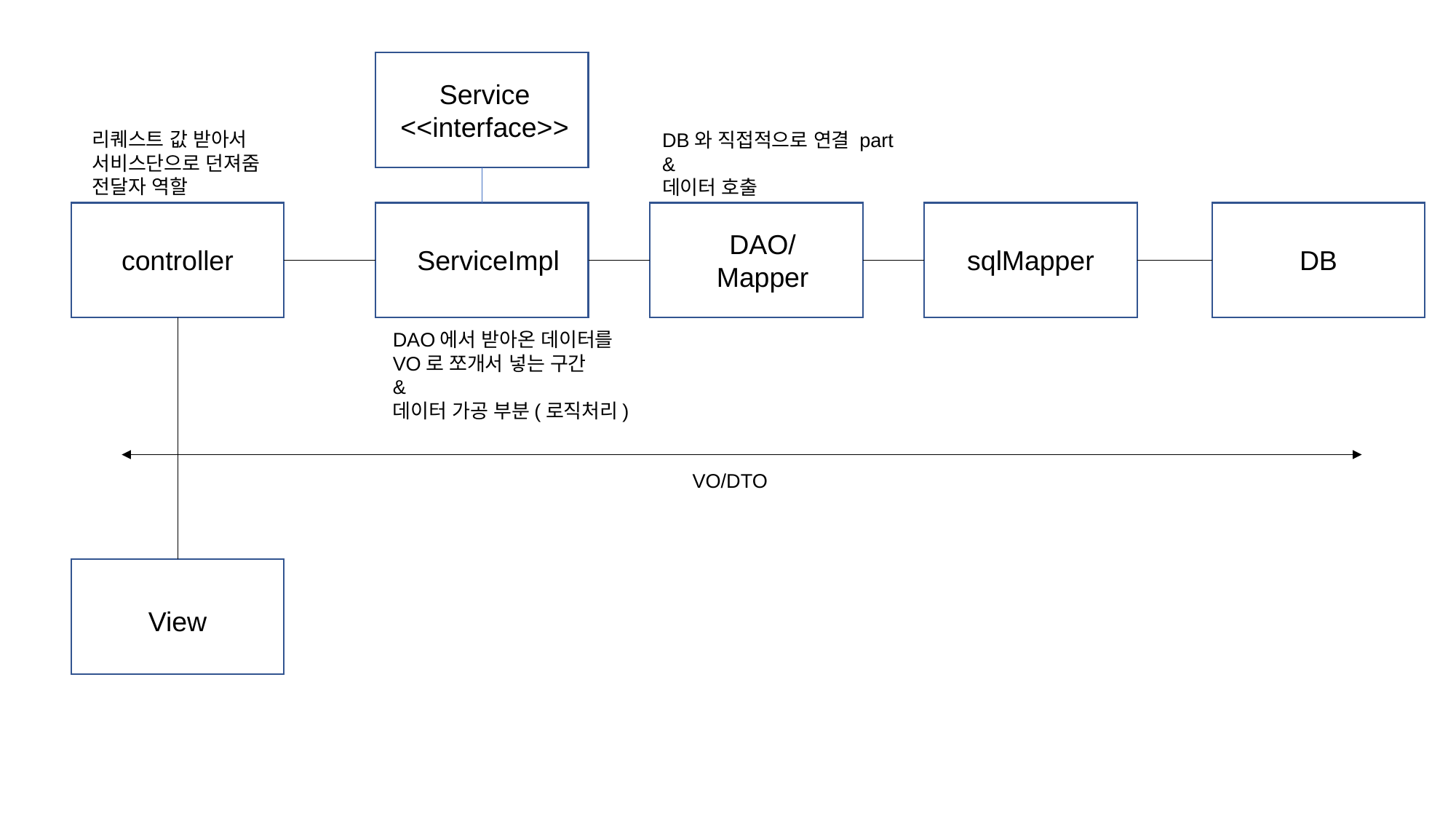

Service
<<interface>>
리퀘스트 값 받아서
서비스단으로 던져줌
전달자 역할
DB와 직접적으로 연결 part
&
데이터 호출

DAO/
Mapper
ServiceImpl
sqlMapper
DB
controller
DAO에서 받아온 데이터를
VO로 쪼개서 넣는 구간
&
데이터 가공 부분(로직처리)
VO/DTO

View